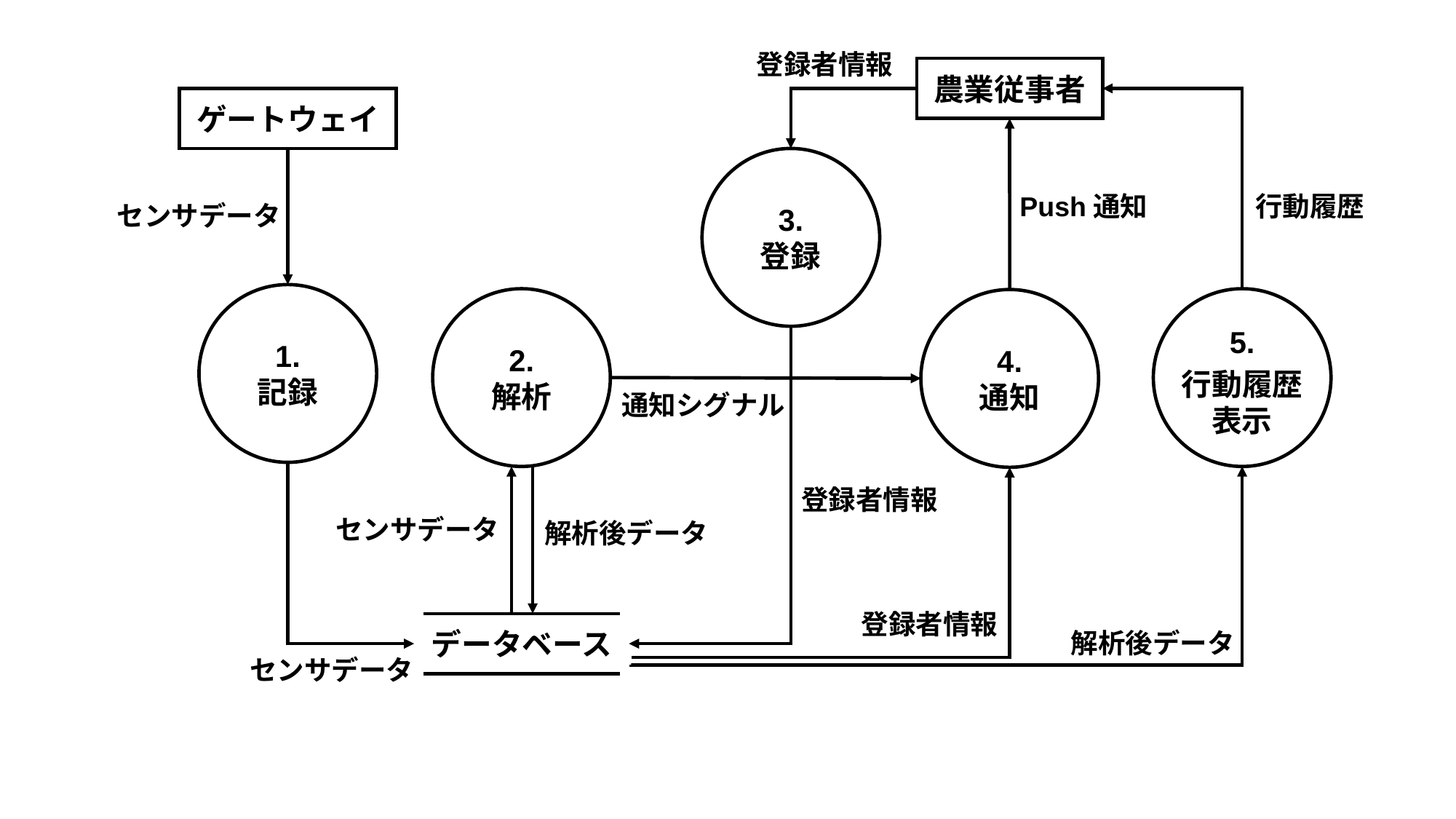

登録者情報
農業従事者
ゲートウェイ
3.
登録
Push通知
行動履歴
センサデータ
1.
記録
2.
解析
5.

4.
通知
行動履歴
表示
通知シグナル
登録者情報
センサデータ
解析後データ
登録者情報
データベース
解析後データ
センサデータ